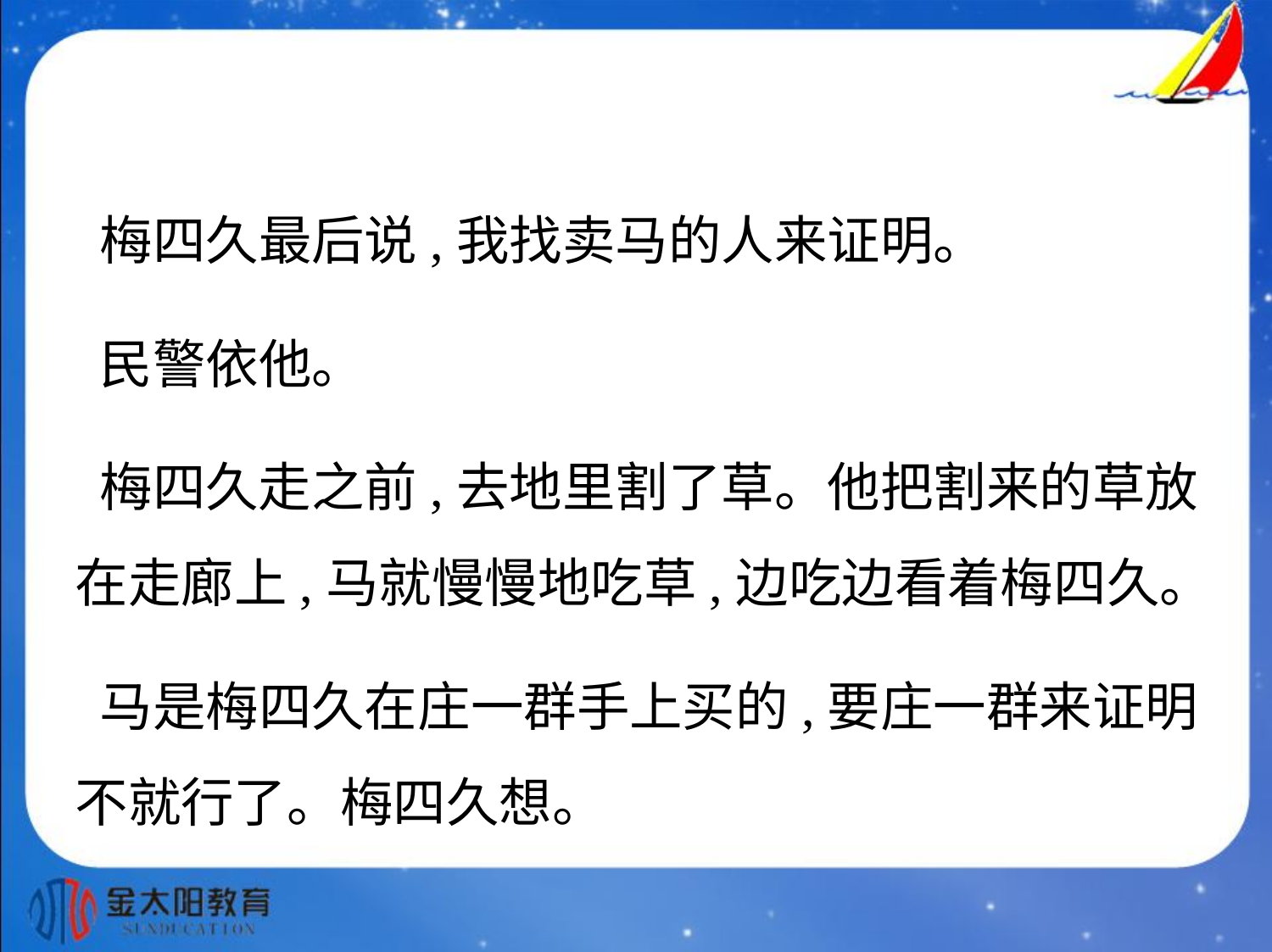

梅四久最后说,我找卖马的人来证明。
 民警依他。
 梅四久走之前,去地里割了草。他把割来的草放
在走廊上,马就慢慢地吃草,边吃边看着梅四久。
 马是梅四久在庄一群手上买的,要庄一群来证明
不就行了。梅四久想。